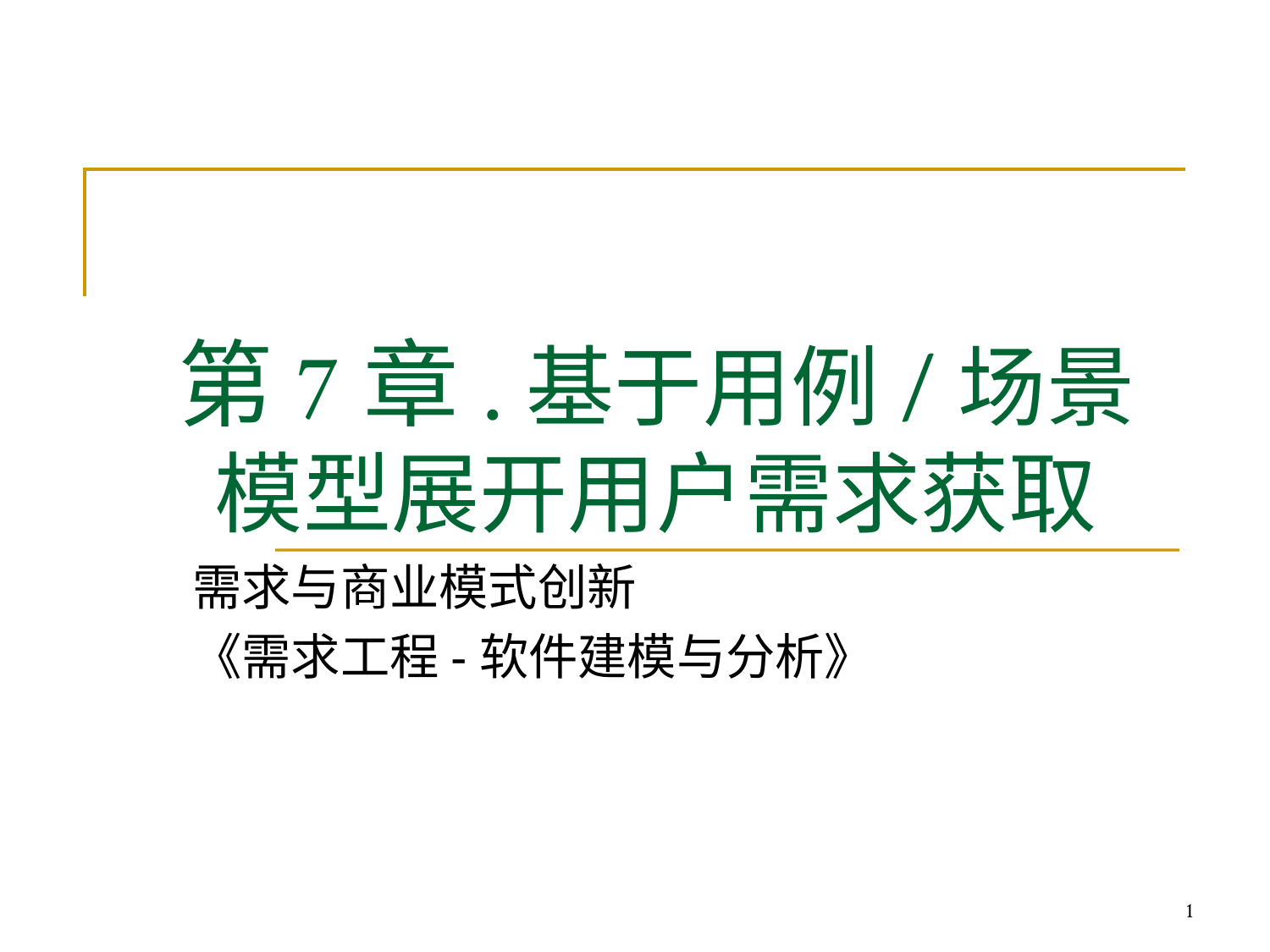

# 第7章.基于用例/场景模型展开用户需求获取
需求与商业模式创新
《需求工程-软件建模与分析》

1